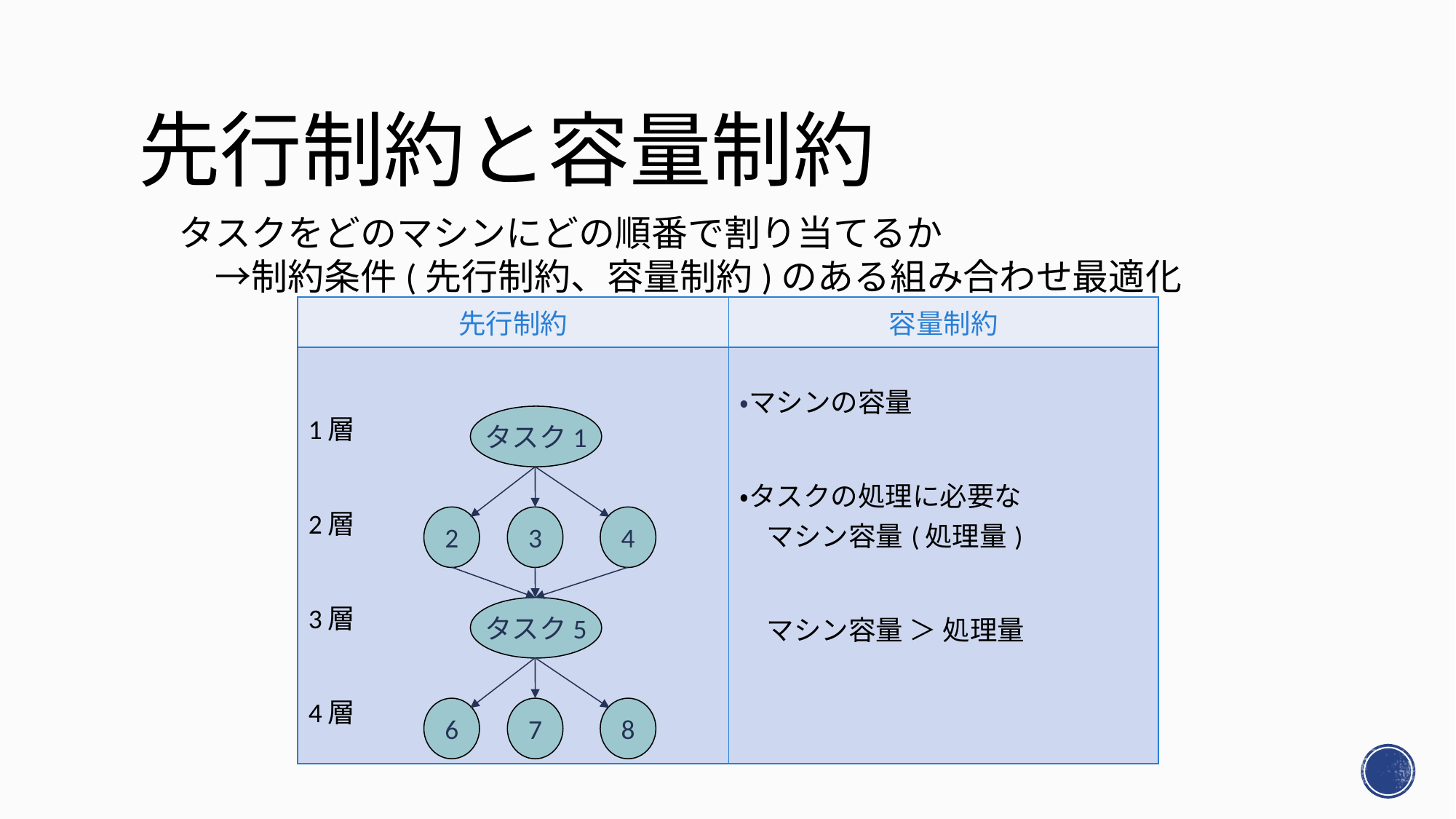

# 先行制約と容量制約
タスクをどのマシンにどの順番で割り当てるか
　→制約条件(先行制約、容量制約)のある組み合わせ最適化
| 先行制約 | 容量制約 |
| --- | --- |
| 1層 2層 3層 4層 | ・マシンの容量 ・タスクの処理に必要な 　マシン容量(処理量) 　マシン容量 ＞ 処理量 |
タスク1

2
3
4

タスク5

6
7
8